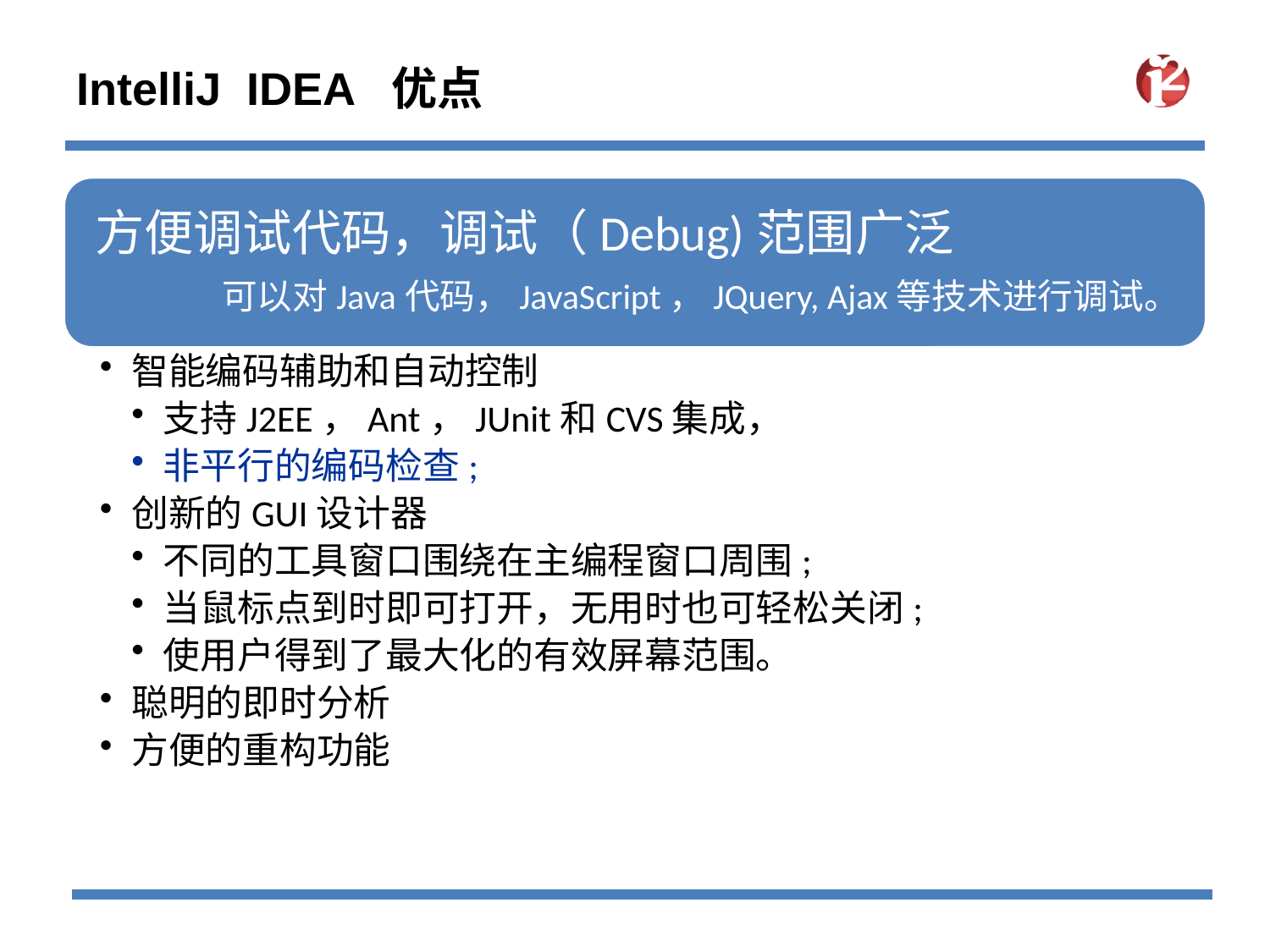

# IntelliJ  IDEA  优点
方便调试代码，调试（Debug)范围广泛
	可以对Java代码，JavaScript，JQuery, Ajax等技术进行调试。
智能编码辅助和自动控制
支持J2EE，Ant，JUnit和CVS集成，
非平行的编码检查;
创新的GUI设计器
不同的工具窗口围绕在主编程窗口周围;
当鼠标点到时即可打开，无用时也可轻松关闭;
使用户得到了最大化的有效屏幕范围。
聪明的即时分析
方便的重构功能